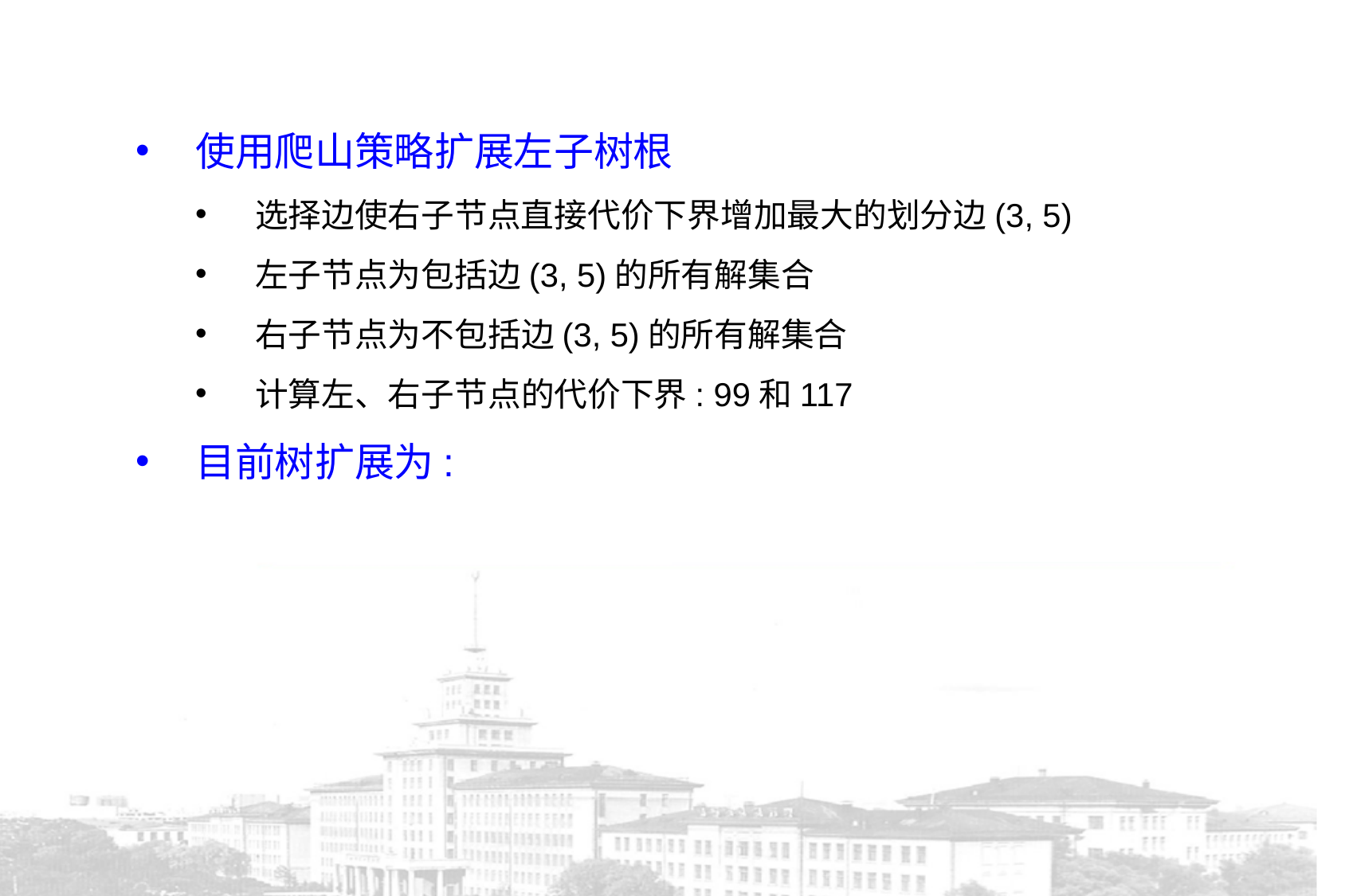

使用爬山策略扩展左子树根
选择边使右子节点直接代价下界增加最大的划分边(3, 5)
左子节点为包括边(3, 5)的所有解集合
右子节点为不包括边(3, 5)的所有解集合
计算左、右子节点的代价下界: 99和117
目前树扩展为: